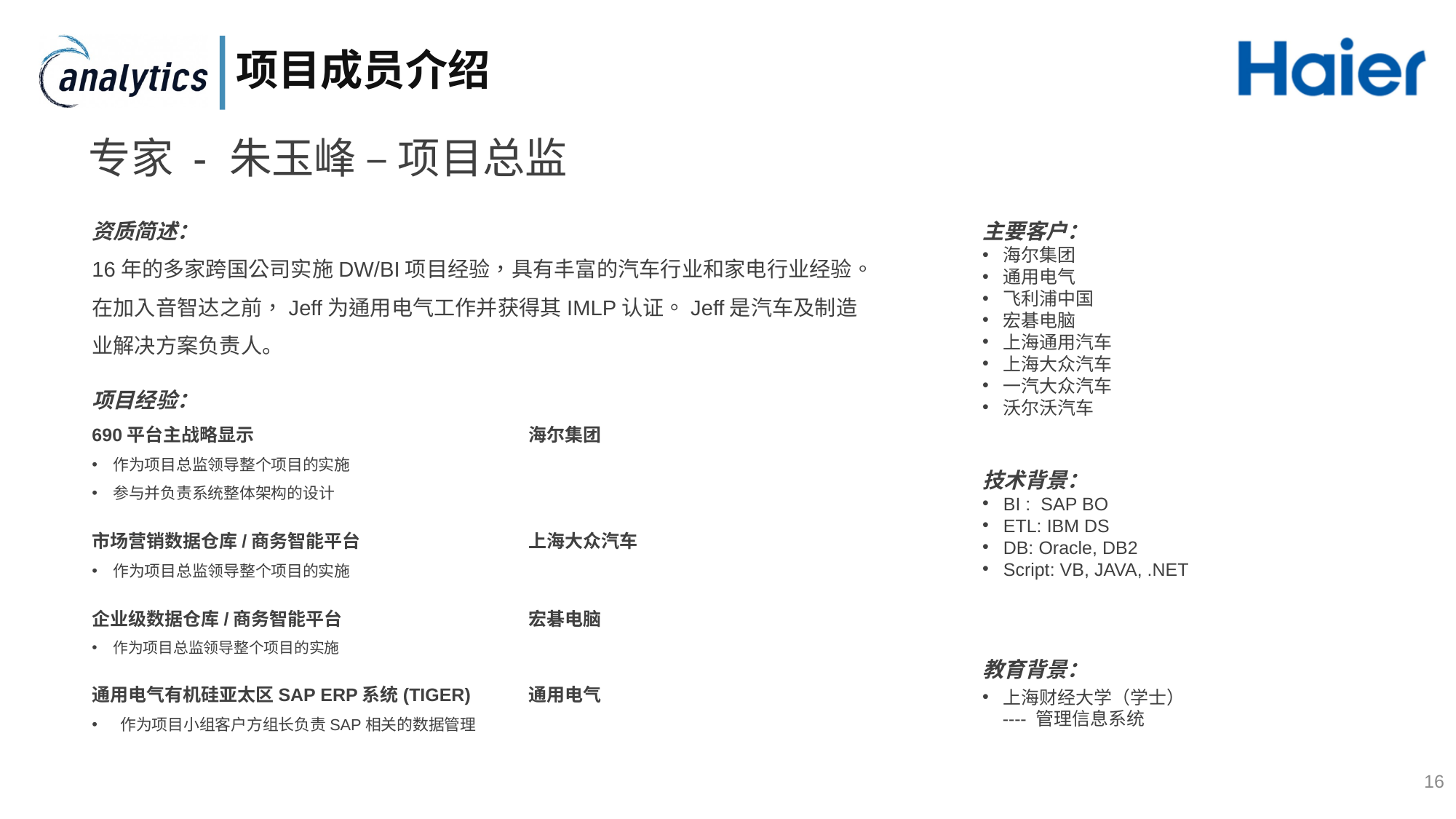

# 项目成员介绍
专家 - 朱玉峰 – 项目总监
资质简述：
16年的多家跨国公司实施DW/BI项目经验，具有丰富的汽车行业和家电行业经验。在加入音智达之前，Jeff为通用电气工作并获得其IMLP认证。Jeff是汽车及制造业解决方案负责人。

项目经验：
690平台主战略显示			海尔集团
作为项目总监领导整个项目的实施
参与并负责系统整体架构的设计

市场营销数据仓库/商务智能平台		上海大众汽车
作为项目总监领导整个项目的实施

企业级数据仓库/商务智能平台		宏碁电脑
作为项目总监领导整个项目的实施

通用电气有机硅亚太区SAP ERP系统(TIGER)	通用电气
 作为项目小组客户方组长负责SAP相关的数据管理
主要客户：
海尔集团
通用电气
飞利浦中国
宏碁电脑
上海通用汽车
上海大众汽车
一汽大众汽车
沃尔沃汽车
技术背景：
BI :  SAP BO
ETL: IBM DS
DB: Oracle, DB2
Script: VB, JAVA, .NET
教育背景：
上海财经大学（学士）
    ---- 管理信息系统

16